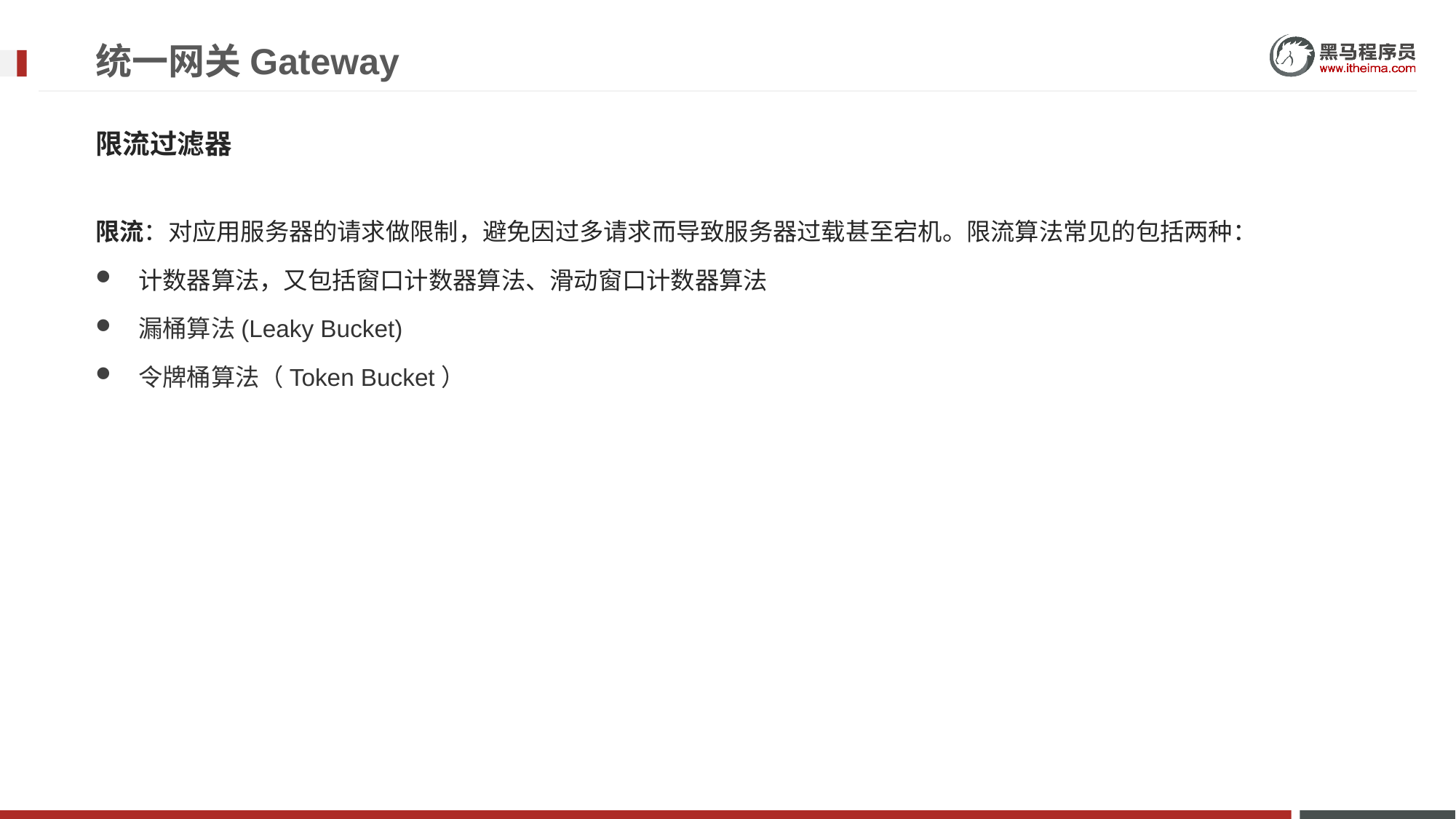

# 统一网关Gateway
限流过滤器
限流：对应用服务器的请求做限制，避免因过多请求而导致服务器过载甚至宕机。限流算法常见的包括两种：
计数器算法，又包括窗口计数器算法、滑动窗口计数器算法
漏桶算法(Leaky Bucket)
令牌桶算法（Token Bucket）